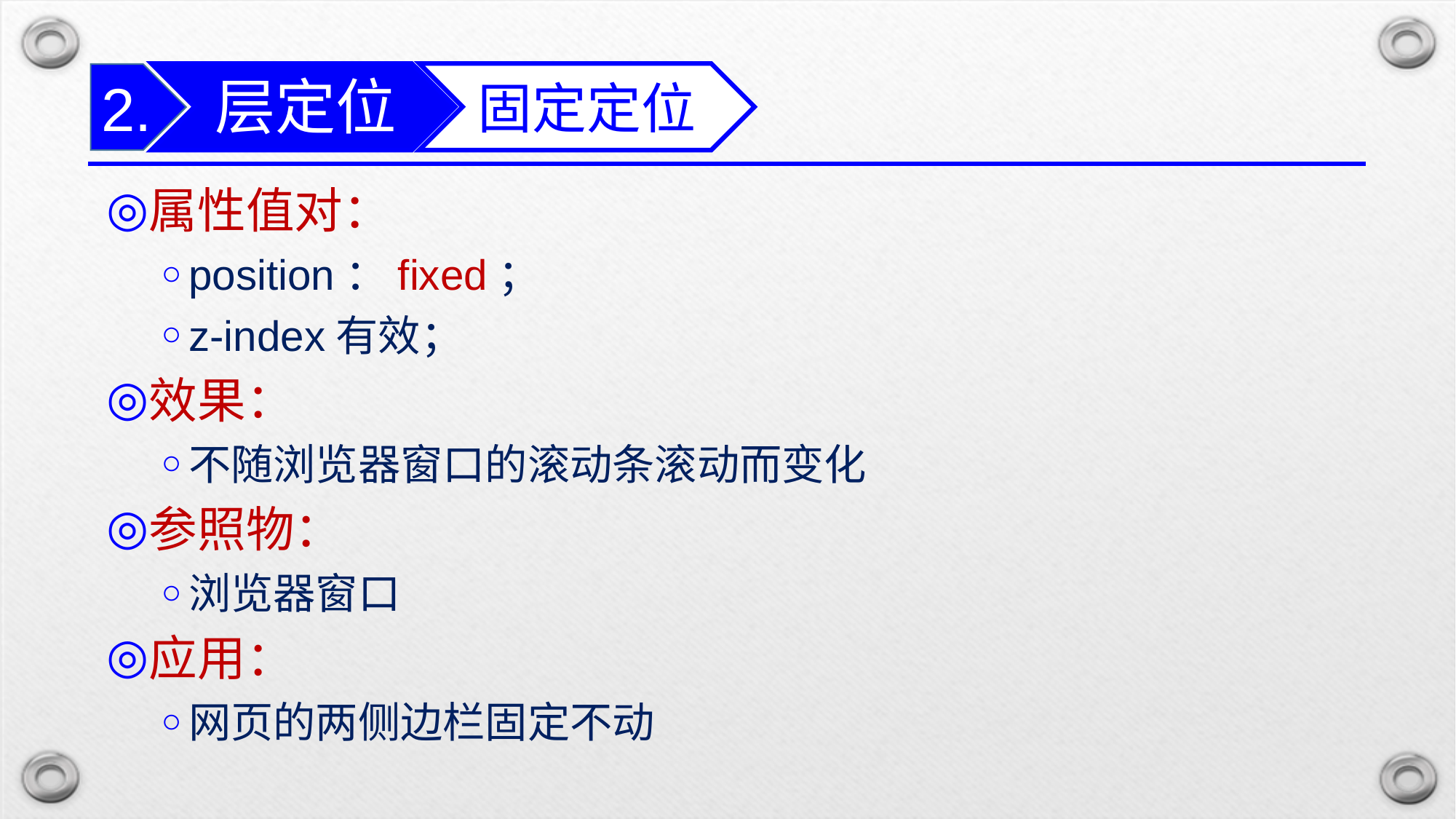

层定位

固定定位
2.
属性值对：
position：fixed；
z-index有效；
效果：
不随浏览器窗口的滚动条滚动而变化
参照物：
浏览器窗口
应用：
网页的两侧边栏固定不动